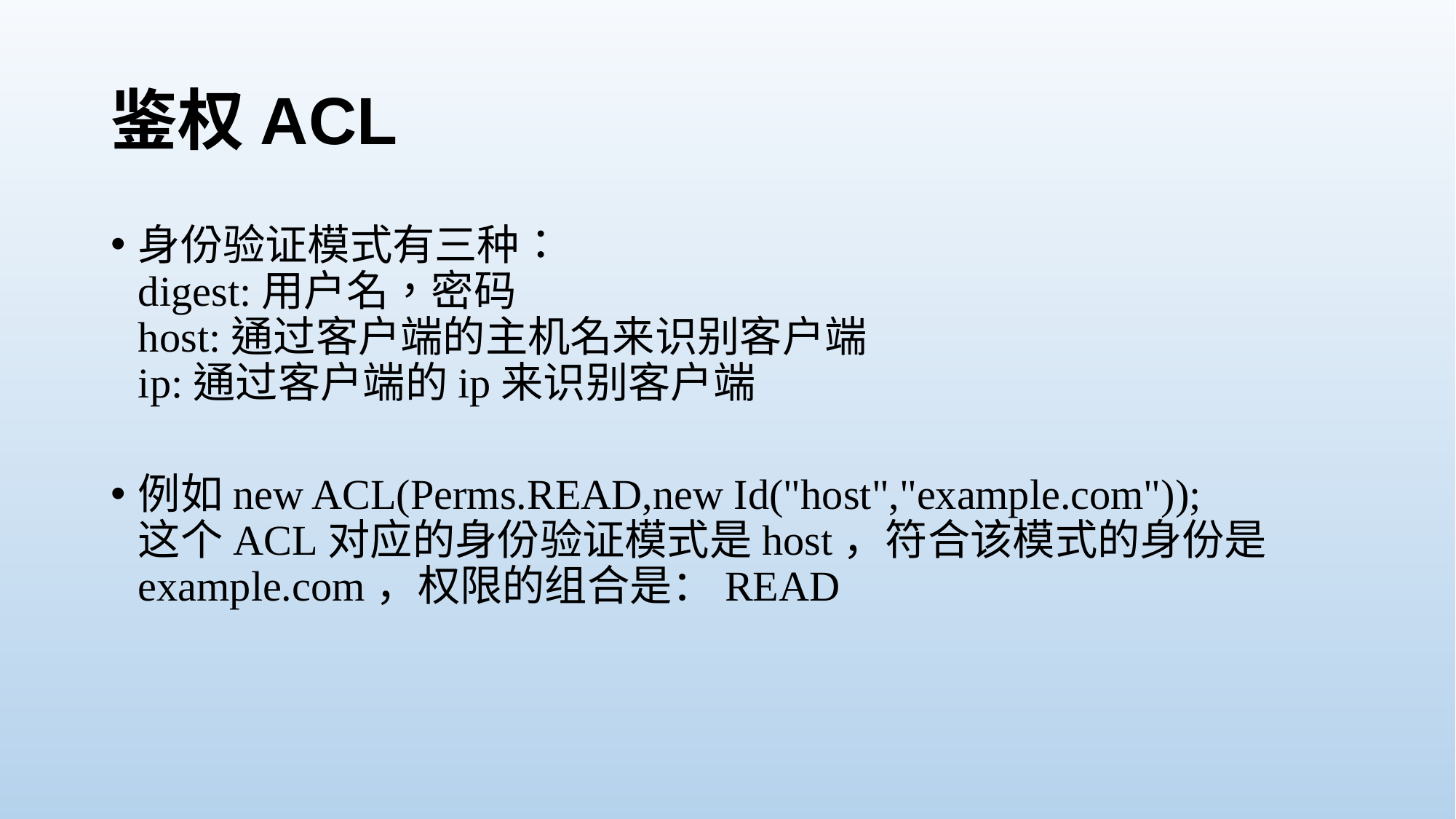

# 鉴权ACL
身份验证模式有三种：
digest:用户名，密码
host:通过客户端的主机名来识别客户端
ip:通过客户端的ip来识别客户端
例如new ACL(Perms.READ,new Id("host","example.com"));
这个ACL对应的身份验证模式是host，符合该模式的身份是example.com，权限的组合是：READ